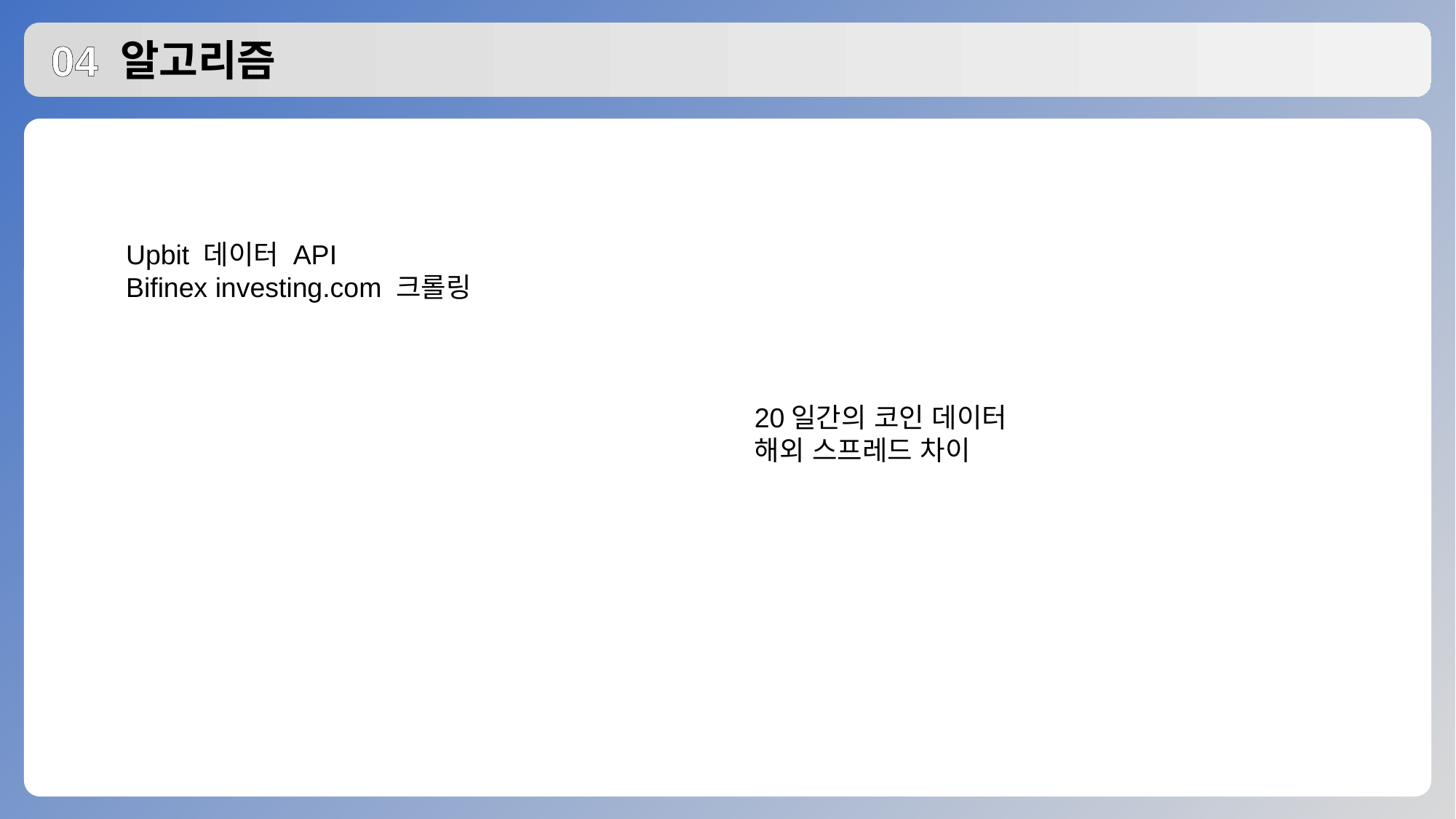

# 04 알고리즘
Upbit 데이터 API
Bifinex investing.com 크롤링
20일간의 코인 데이터
해외 스프레드 차이